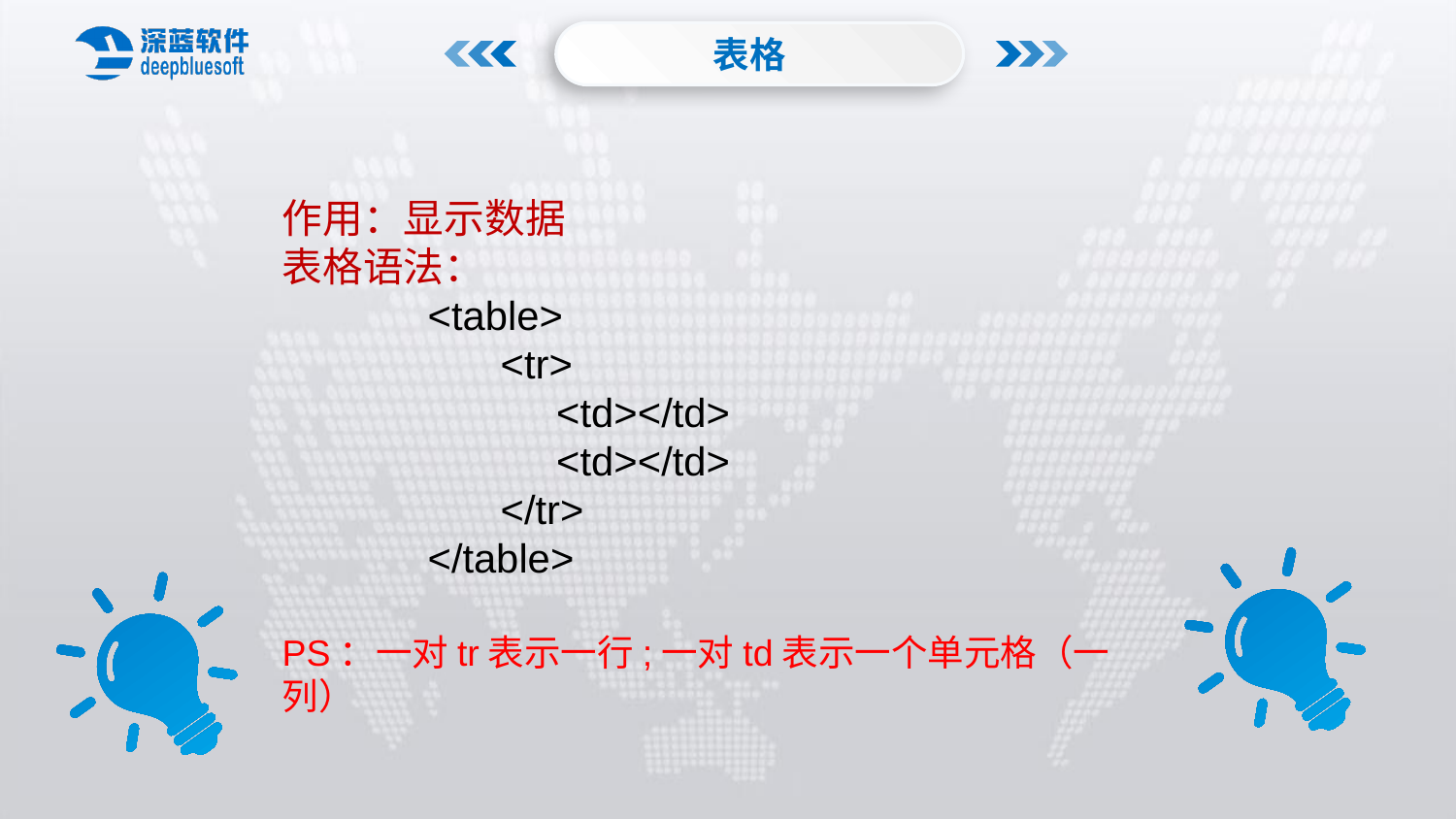

表格

作用：显示数据
表格语法：
<table>
<tr>
     <td></td>
     <td></td>
</tr>
</table>

PS：一对tr表示一行;一对td表示一个单元格（一列）